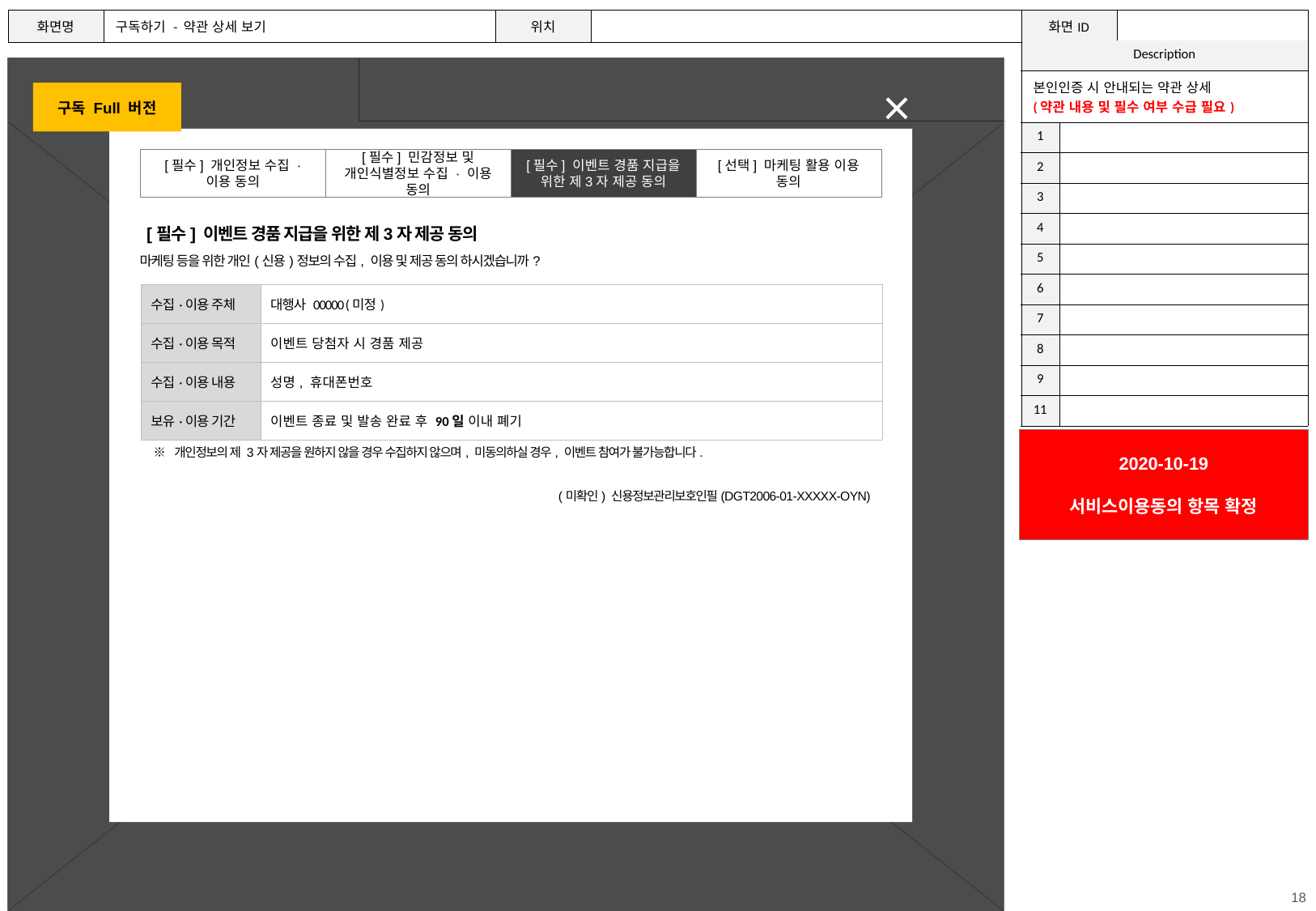

| 화면명 | 구독하기 - 약관 상세 보기 | 위치 |  | 화면ID |  |
| --- | --- | --- | --- | --- | --- |
| Description |  |
| --- | --- |
| 본인인증 시 안내되는 약관 상세 (약관 내용 및 필수 여부 수급 필요) |  |
| 1 |  |
| 2 |  |
| 3 |  |
| 4 |  |
| 5 |  |
| 6 |  |
| 7 |  |
| 8 |  |
| 9 |  |
| 11 |  |

구독 Full 버전

[필수] 개인정보 수집 · 이용 동의
[필수] 민감정보 및 개인식별정보 수집 · 이용 동의
[필수] 이벤트 경품 지급을 위한 제3자 제공 동의
[선택] 마케팅 활용 이용 동의
[필수] 이벤트 경품 지급을 위한 제3자 제공 동의
마케팅 등을 위한 개인(신용)정보의 수집, 이용 및 제공 동의 하시겠습니까?
| 수집·이용 주체 | 대행사 00000 (미정) |
| --- | --- |
| 수집·이용 목적 | 이벤트 당첨자 시 경품 제공 |
| 수집·이용 내용 | 성명, 휴대폰번호 |
| 보유·이용 기간 | 이벤트 종료 및 발송 완료 후 90일 이내 폐기 |
2020-10-19

서비스이용동의 항목 확정
※  개인정보의 제 3자 제공을 원하지 않을 경우 수집하지 않으며, 미동의하실 경우, 이벤트 참여가 불가능합니다.
(미확인) 신용정보관리보호인필(DGT2006-01-XXXXX-OYN)